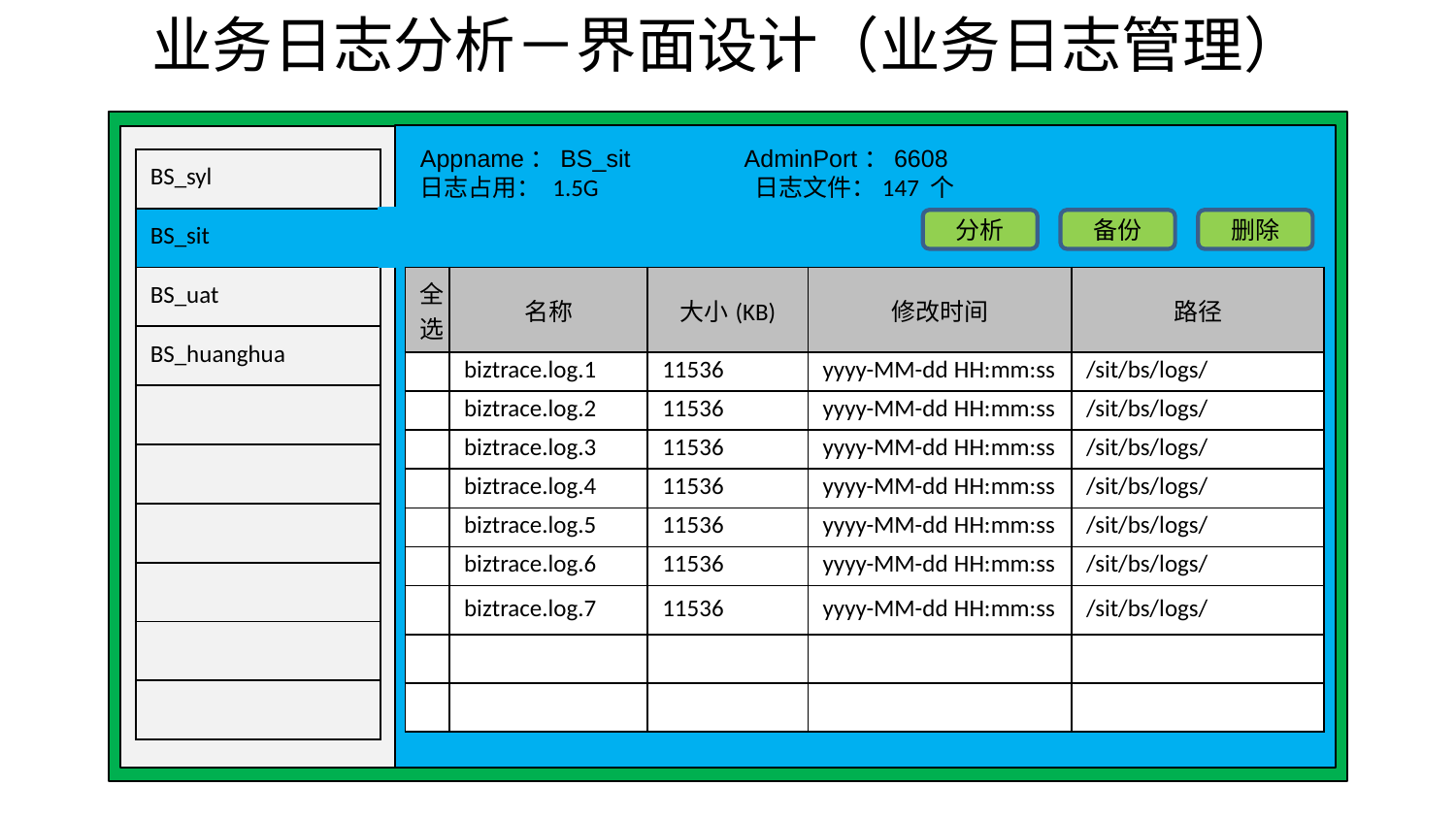

业务日志分析－界面设计（业务日志管理）

Appname：BS_sit                 AdminPort：6608
日志占用： 1.5G                           日志文件：147 个
| BS\_syl |
| --- |
| BS\_sit |
| BS\_uat |
| BS\_huanghua |
|  |
|  |
|  |
|  |
|  |
|  |
分析
备份
删除
| 全选 | 名称 | 大小(KB) | 修改时间 | 路径 |
| --- | --- | --- | --- | --- |
|  | biztrace.log.1 | 11536 | yyyy-MM-dd HH:mm:ss | /sit/bs/logs/ |
|  | biztrace.log.2 | 11536 | yyyy-MM-dd HH:mm:ss | /sit/bs/logs/ |
|  | biztrace.log.3 | 11536 | yyyy-MM-dd HH:mm:ss | /sit/bs/logs/ |
|  | biztrace.log.4 | 11536 | yyyy-MM-dd HH:mm:ss | /sit/bs/logs/ |
|  | biztrace.log.5 | 11536 | yyyy-MM-dd HH:mm:ss | /sit/bs/logs/ |
|  | biztrace.log.6 | 11536 | yyyy-MM-dd HH:mm:ss | /sit/bs/logs/ |
|  | biztrace.log.7 | 11536 | yyyy-MM-dd HH:mm:ss | /sit/bs/logs/ |
|  |  |  |  |  |
|  |  |  |  |  |